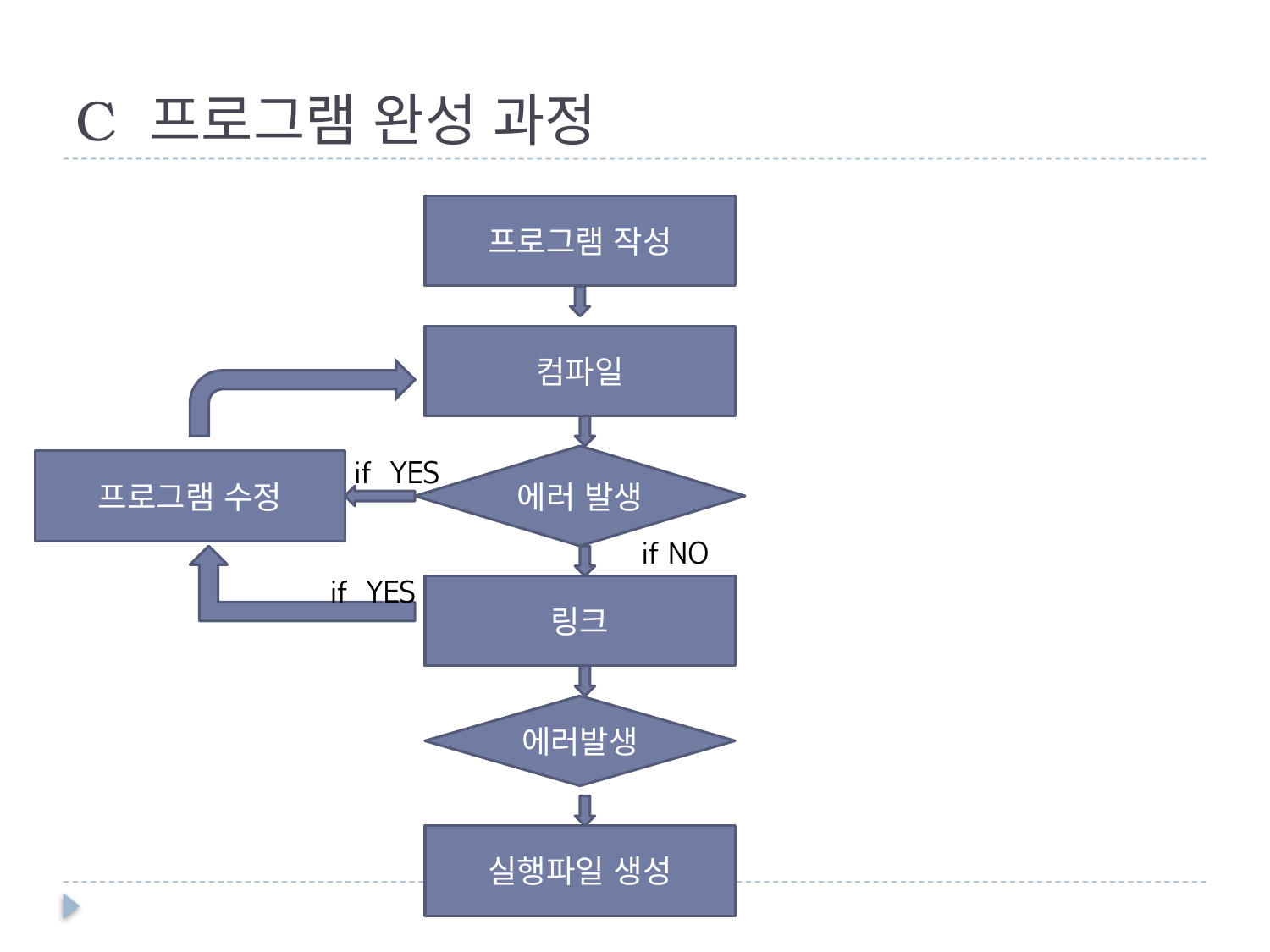

# C 프로그램 완성 과정
프로그램 작성

컴파일

if  YES
에러 발생
프로그램 수정

if NO

if  YES
링크

에러발생

실행파일 생성